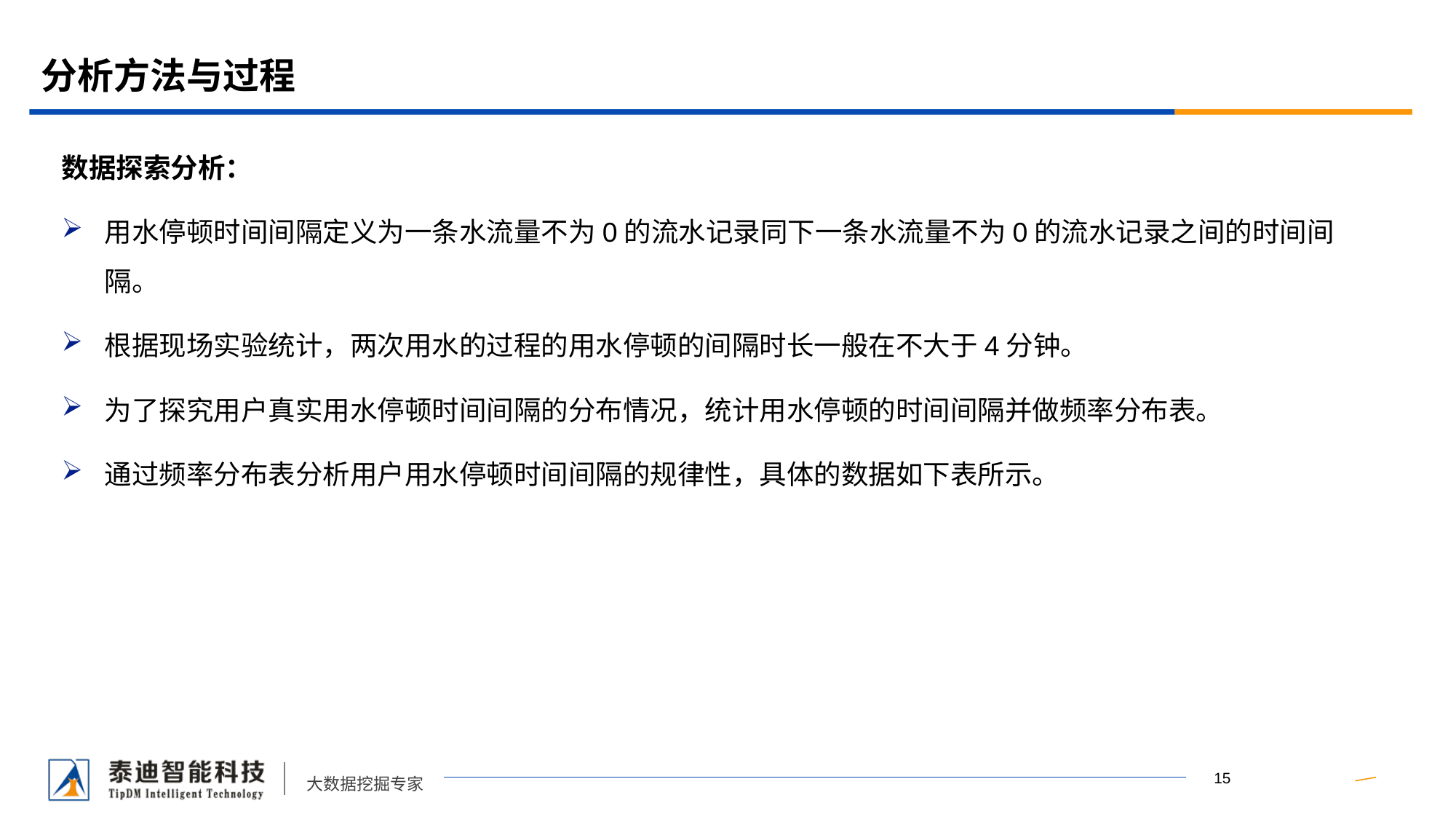

# 分析方法与过程
数据探索分析：
用水停顿时间间隔定义为一条水流量不为0的流水记录同下一条水流量不为0的流水记录之间的时间间隔。
根据现场实验统计，两次用水的过程的用水停顿的间隔时长一般在不大于4分钟。
为了探究用户真实用水停顿时间间隔的分布情况，统计用水停顿的时间间隔并做频率分布表。
通过频率分布表分析用户用水停顿时间间隔的规律性，具体的数据如下表所示。